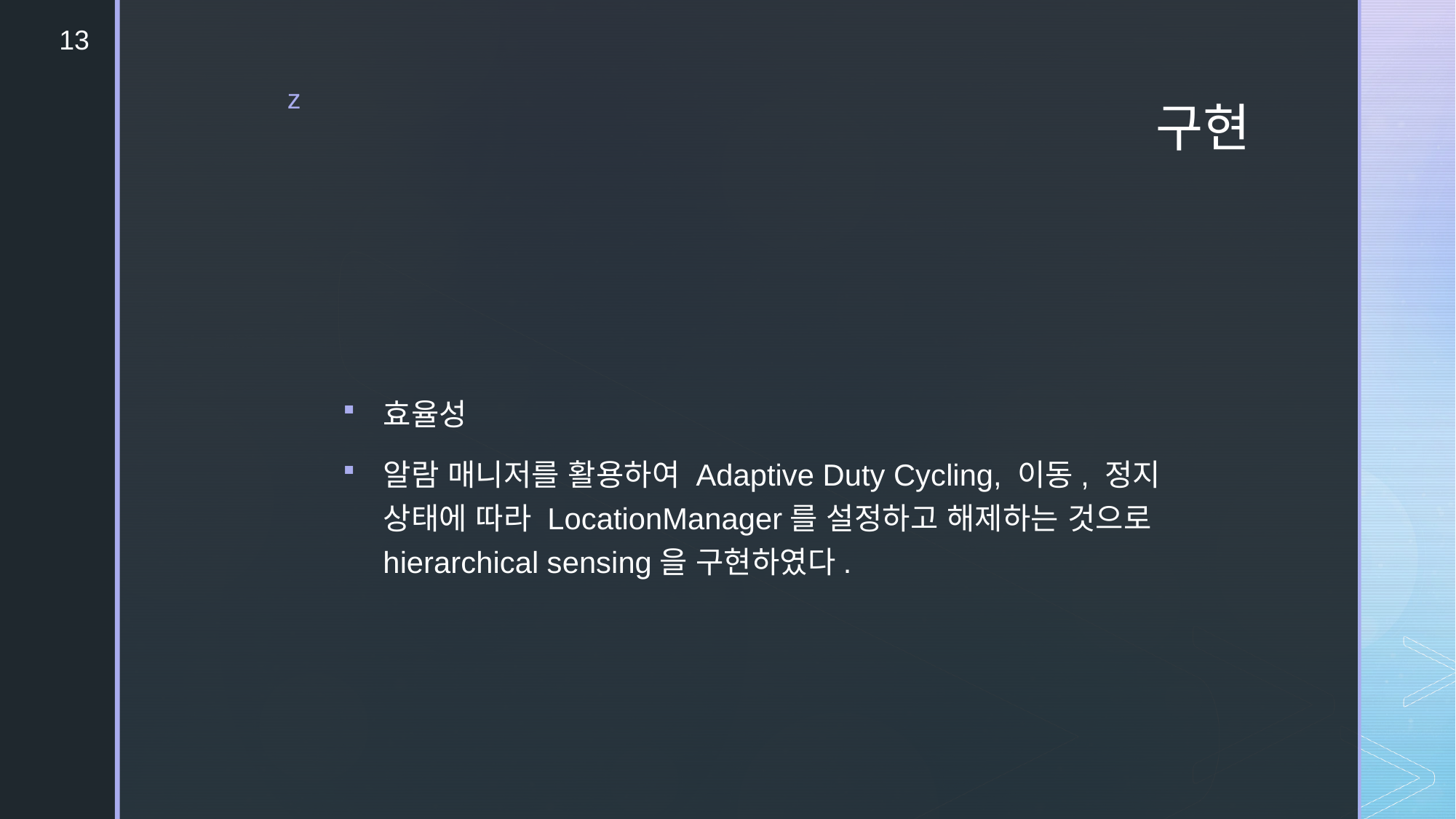

13
# 구현
효율성
알람 매니저를 활용하여 Adaptive Duty Cycling, 이동, 정지 상태에 따라 LocationManager를 설정하고 해제하는 것으로 hierarchical sensing을 구현하였다.